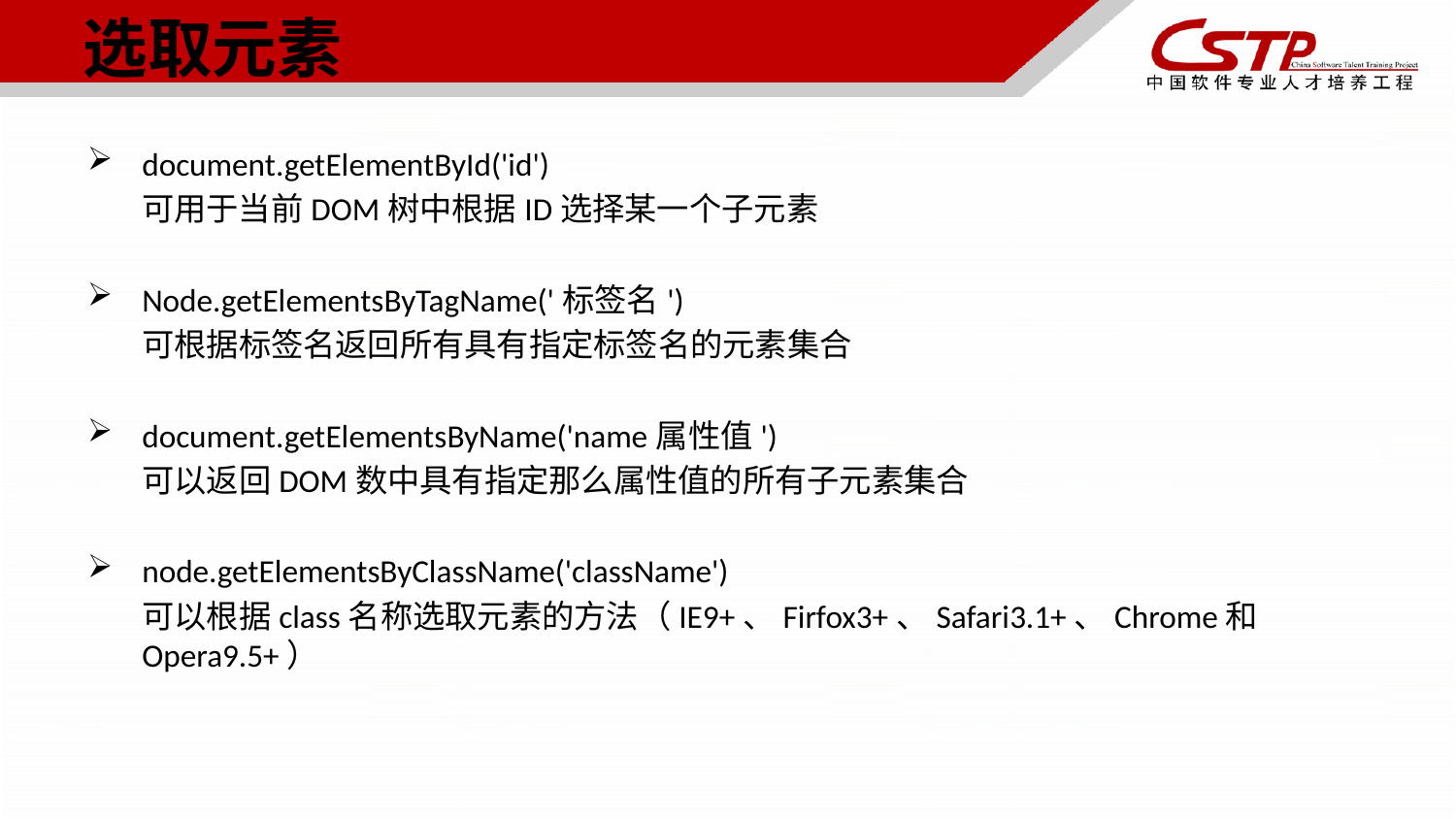

# 选取元素
document.getElementById('id')
	可用于当前DOM树中根据ID选择某一个子元素

Node.getElementsByTagName('标签名')
	可根据标签名返回所有具有指定标签名的元素集合

document.getElementsByName('name属性值')
	可以返回DOM数中具有指定那么属性值的所有子元素集合

node.getElementsByClassName('className')
	可以根据class名称选取元素的方法（IE9+、Firfox3+、Safari3.1+、Chrome和Opera9.5+）